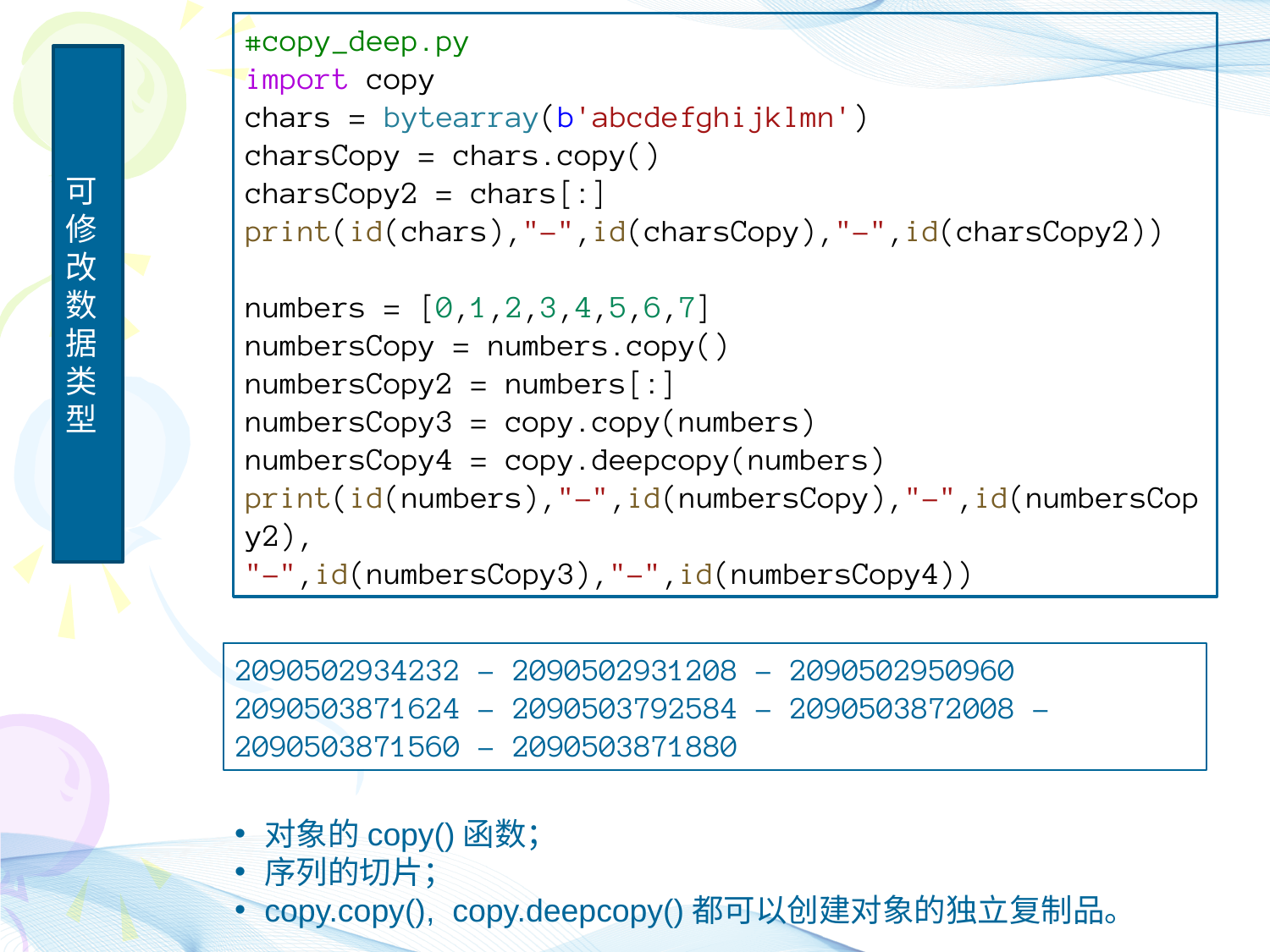

#copy_deep.py
import copy
chars = bytearray(b'abcdefghijklmn')
charsCopy = chars.copy()
charsCopy2 = chars[:]
print(id(chars),"-",id(charsCopy),"-",id(charsCopy2))
numbers = [0,1,2,3,4,5,6,7]
numbersCopy = numbers.copy()
numbersCopy2 = numbers[:]
numbersCopy3 = copy.copy(numbers)
numbersCopy4 = copy.deepcopy(numbers)
print(id(numbers),"-",id(numbersCopy),"-",id(numbersCopy2),
"-",id(numbersCopy3),"-",id(numbersCopy4))
可修改数据类型
2090502934232 - 2090502931208 - 2090502950960
2090503871624 - 2090503792584 - 2090503872008 - 2090503871560 - 2090503871880
29
对象的copy()函数；
序列的切片；
copy.copy(),  copy.deepcopy()都可以创建对象的独立复制品。